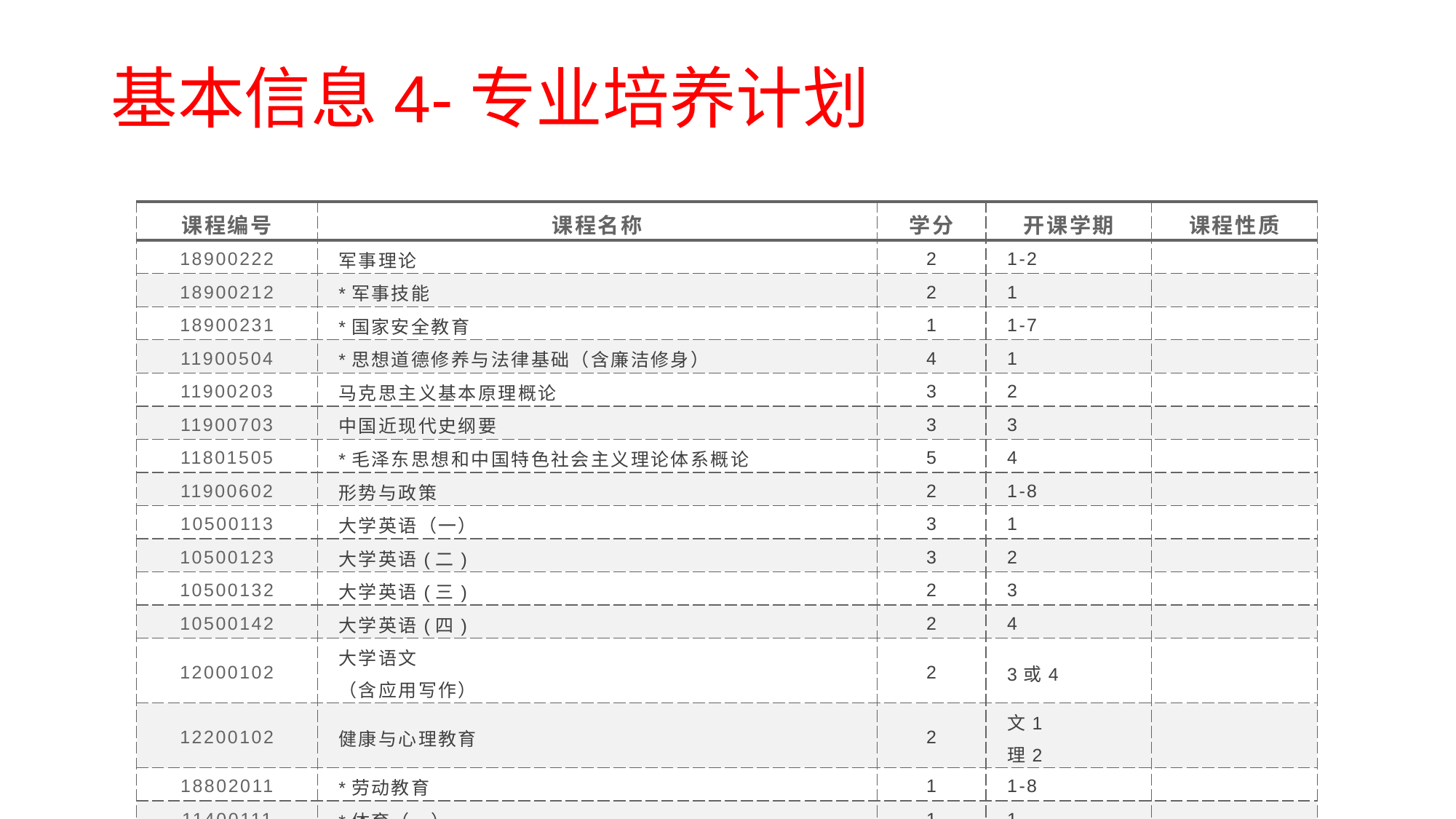

# 基本信息4-专业培养计划
| 课程编号 | 课程名称 | 学分 | 开课学期 | 课程性质 |
| --- | --- | --- | --- | --- |
| 18900222 | 军事理论 | 2 | 1-2 |  |
| 18900212 | \*军事技能 | 2 | 1 |  |
| 18900231 | \*国家安全教育 | 1 | 1-7 |  |
| 11900504 | \*思想道德修养与法律基础（含廉洁修身） | 4 | 1 |  |
| 11900203 | 马克思主义基本原理概论 | 3 | 2 |  |
| 11900703 | 中国近现代史纲要 | 3 | 3 |  |
| 11801505 | \*毛泽东思想和中国特色社会主义理论体系概论 | 5 | 4 |  |
| 11900602 | 形势与政策 | 2 | 1-8 |  |
| 10500113 | 大学英语（一） | 3 | 1 |  |
| 10500123 | 大学英语(二) | 3 | 2 |  |
| 10500132 | 大学英语(三) | 2 | 3 |  |
| 10500142 | 大学英语(四) | 2 | 4 |  |
| 12000102 | 大学语文 （含应用写作） | 2 | 3或4 |  |
| 12200102 | 健康与心理教育 | 2 | 文1 理2 |  |
| 18802011 | \*劳动教育 | 1 | 1-8 |  |
| 11400111 | \*体育（一） | 1 | 1 |  |